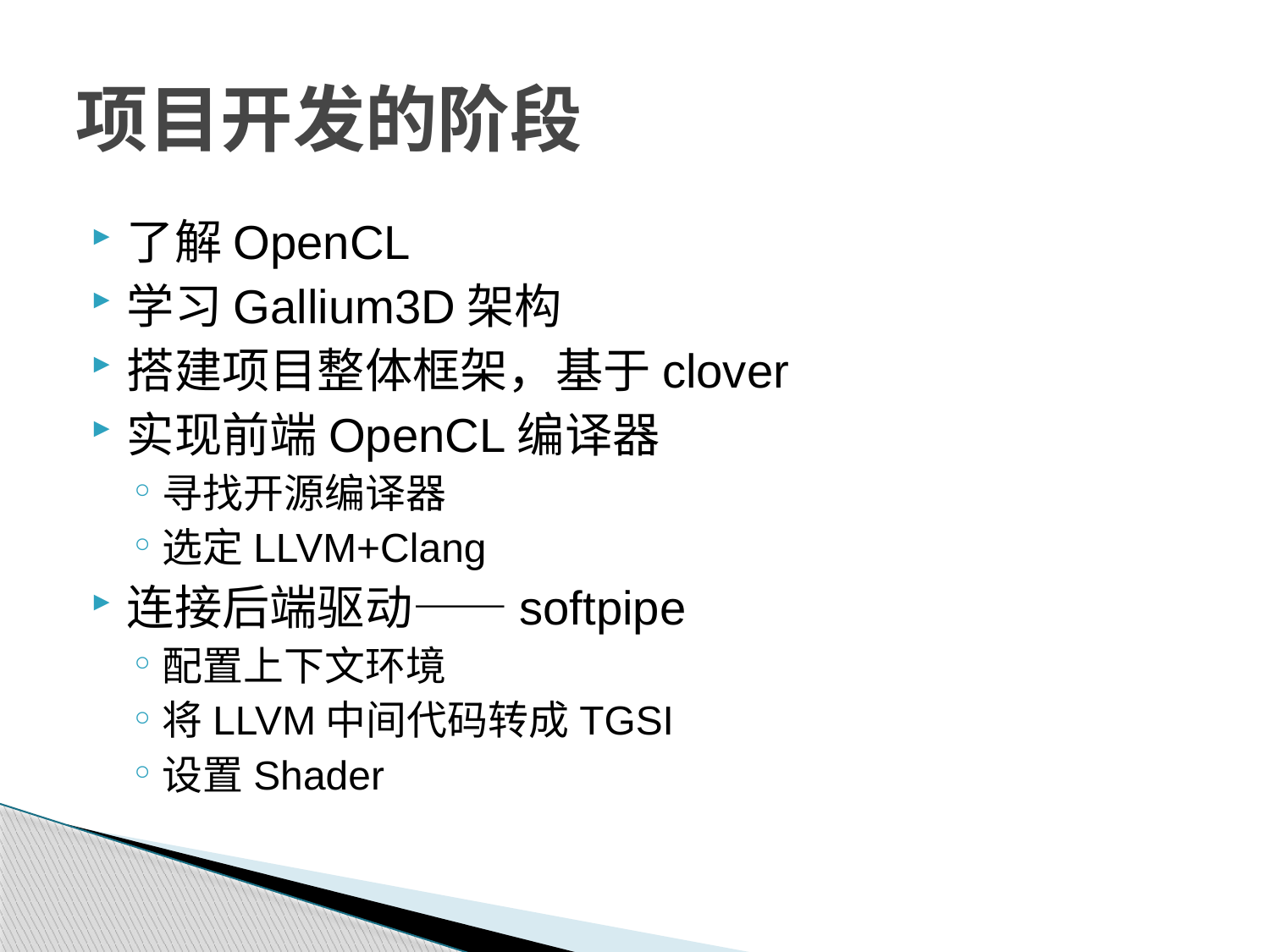

# 项目开发的阶段
了解OpenCL
学习Gallium3D架构
搭建项目整体框架，基于clover
实现前端OpenCL编译器
寻找开源编译器
选定LLVM+Clang
连接后端驱动——softpipe
配置上下文环境
将LLVM中间代码转成TGSI
设置Shader